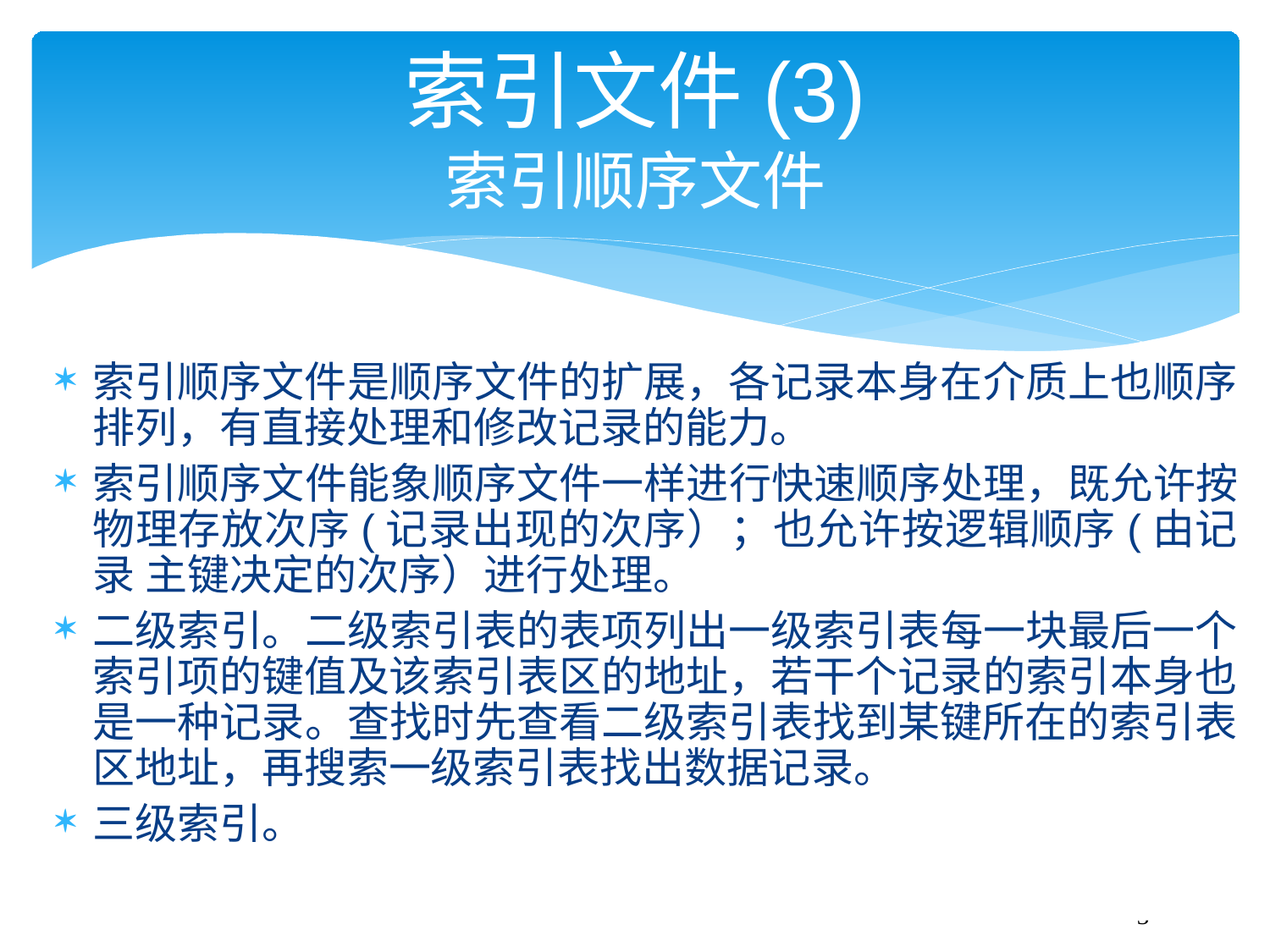

# 索引文件(3)
索引顺序文件
索引顺序文件是顺序文件的扩展，各记录本身在介质上也顺序 排列，有直接处理和修改记录的能力。
索引顺序文件能象顺序文件一样进行快速顺序处理，既允许按 物理存放次序(记录出现的次序）；也允许按逻辑顺序(由记录 主键决定的次序）进行处理。
二级索引。二级索引表的表项列出一级索引表每一块最后一个 索引项的键值及该索引表区的地址，若干个记录的索引本身也 是一种记录。查找时先查看二级索引表找到某键所在的索引表 区地址，再搜索一级索引表找出数据记录。
三级索引。

73